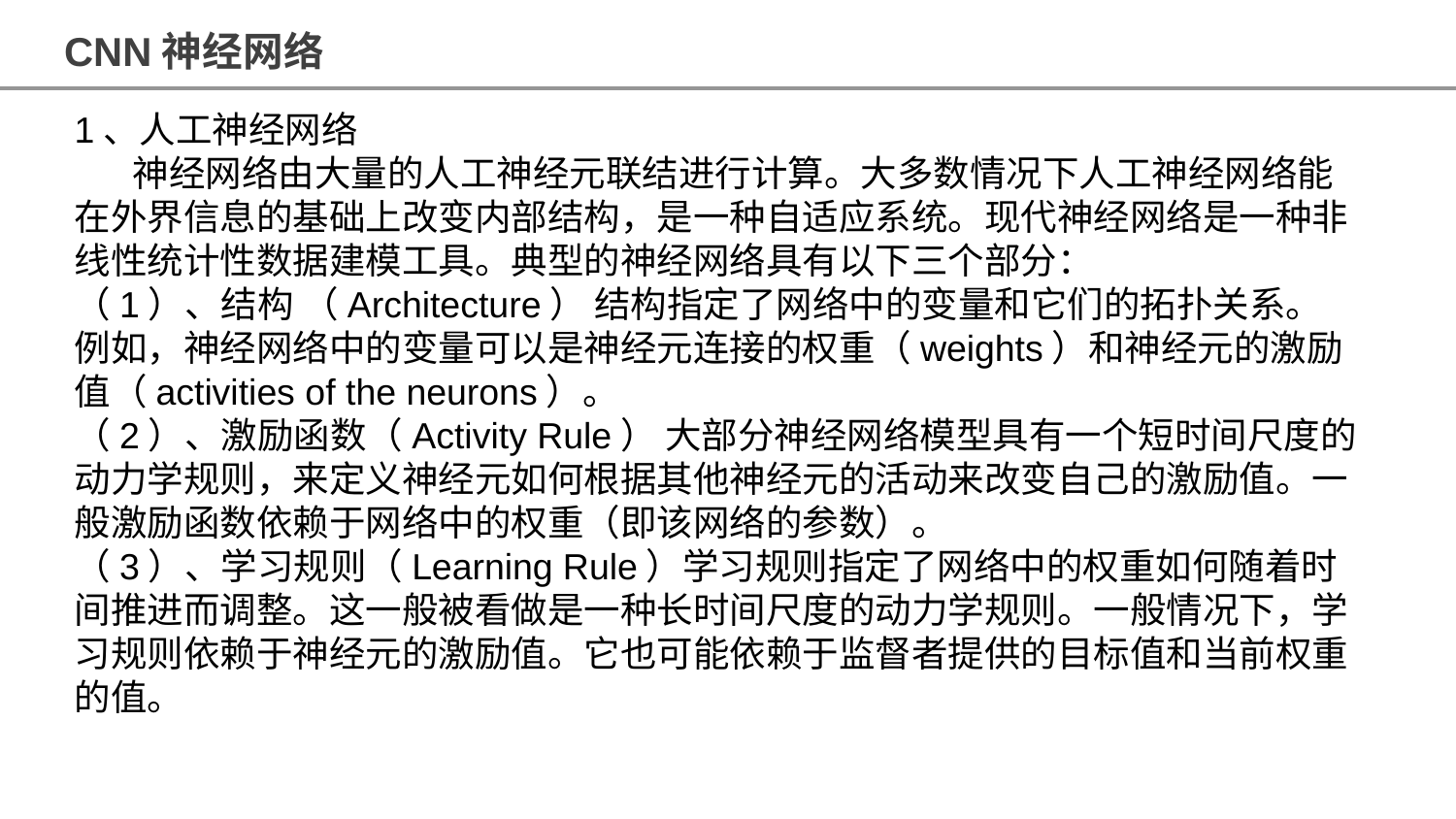

CNN神经网络
1、人工神经网络
      神经网络由大量的人工神经元联结进行计算。大多数情况下人工神经网络能在外界信息的基础上改变内部结构，是一种自适应系统。现代神经网络是一种非线性统计性数据建模工具。典型的神经网络具有以下三个部分：
（1）、结构 （Architecture） 结构指定了网络中的变量和它们的拓扑关系。例如，神经网络中的变量可以是神经元连接的权重（weights）和神经元的激励值（activities of the neurons）。
（2）、激励函数（Activity Rule） 大部分神经网络模型具有一个短时间尺度的动力学规则，来定义神经元如何根据其他神经元的活动来改变自己的激励值。一般激励函数依赖于网络中的权重（即该网络的参数）。
（3）、学习规则（Learning Rule）学习规则指定了网络中的权重如何随着时间推进而调整。这一般被看做是一种长时间尺度的动力学规则。一般情况下，学习规则依赖于神经元的激励值。它也可能依赖于监督者提供的目标值和当前权重的值。